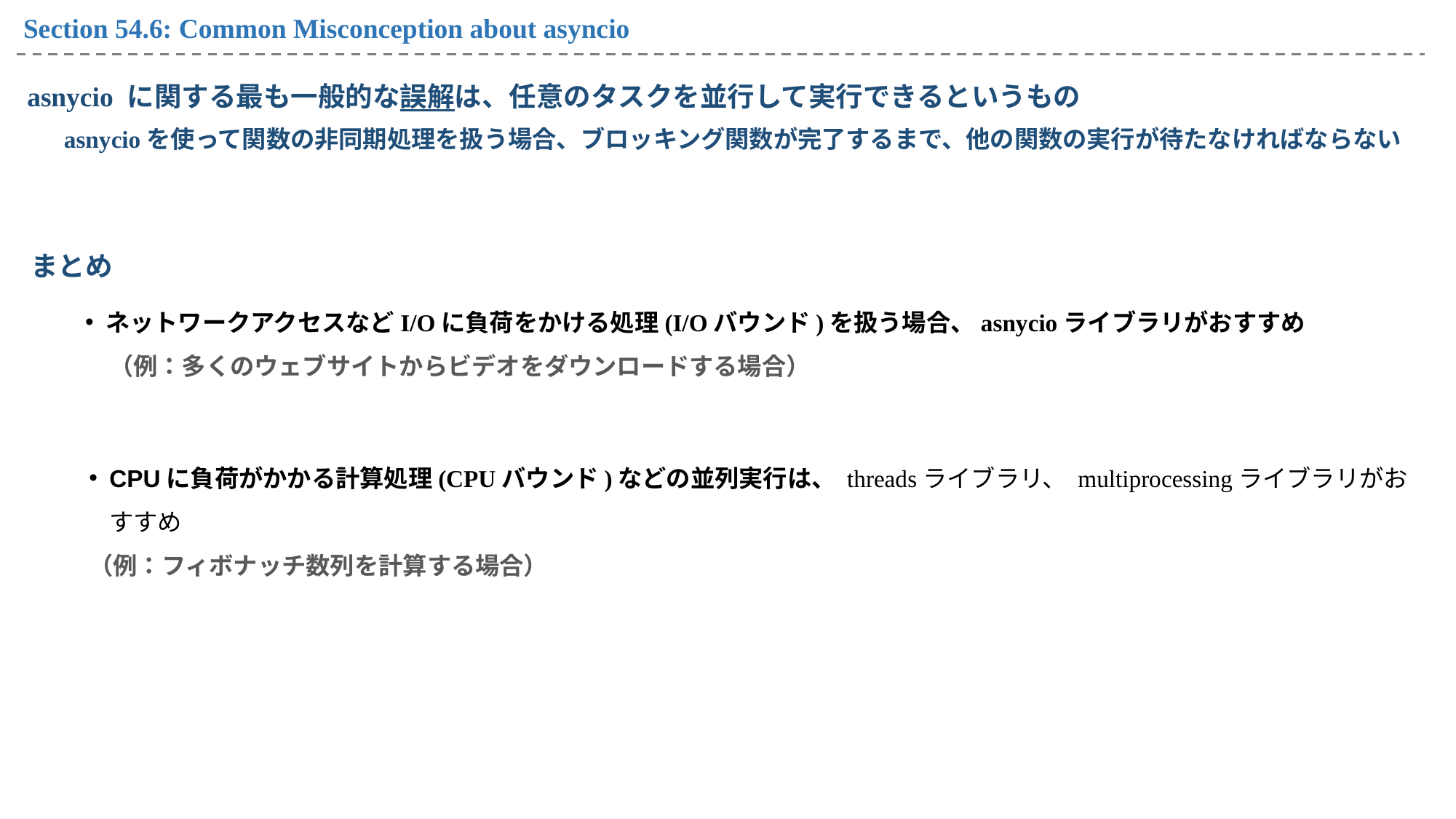

Section 54.6: Common Misconception about asyncio
asnycio に関する最も一般的な誤解は、任意のタスクを並行して実行できるというもの
asnycioを使って関数の非同期処理を扱う場合、ブロッキング関数が完了するまで、他の関数の実行が待たなければならない
まとめ
ネットワークアクセスなどI/Oに負荷をかける処理(I/Oバウンド)を扱う場合、asnycioライブラリがおすすめ
　（例：多くのウェブサイトからビデオをダウンロードする場合）
CPUに負荷がかかる計算処理(CPUバウンド)などの並列実行は、 threadsライブラリ、 multiprocessingライブラリがおすすめ
（例：フィボナッチ数列を計算する場合）